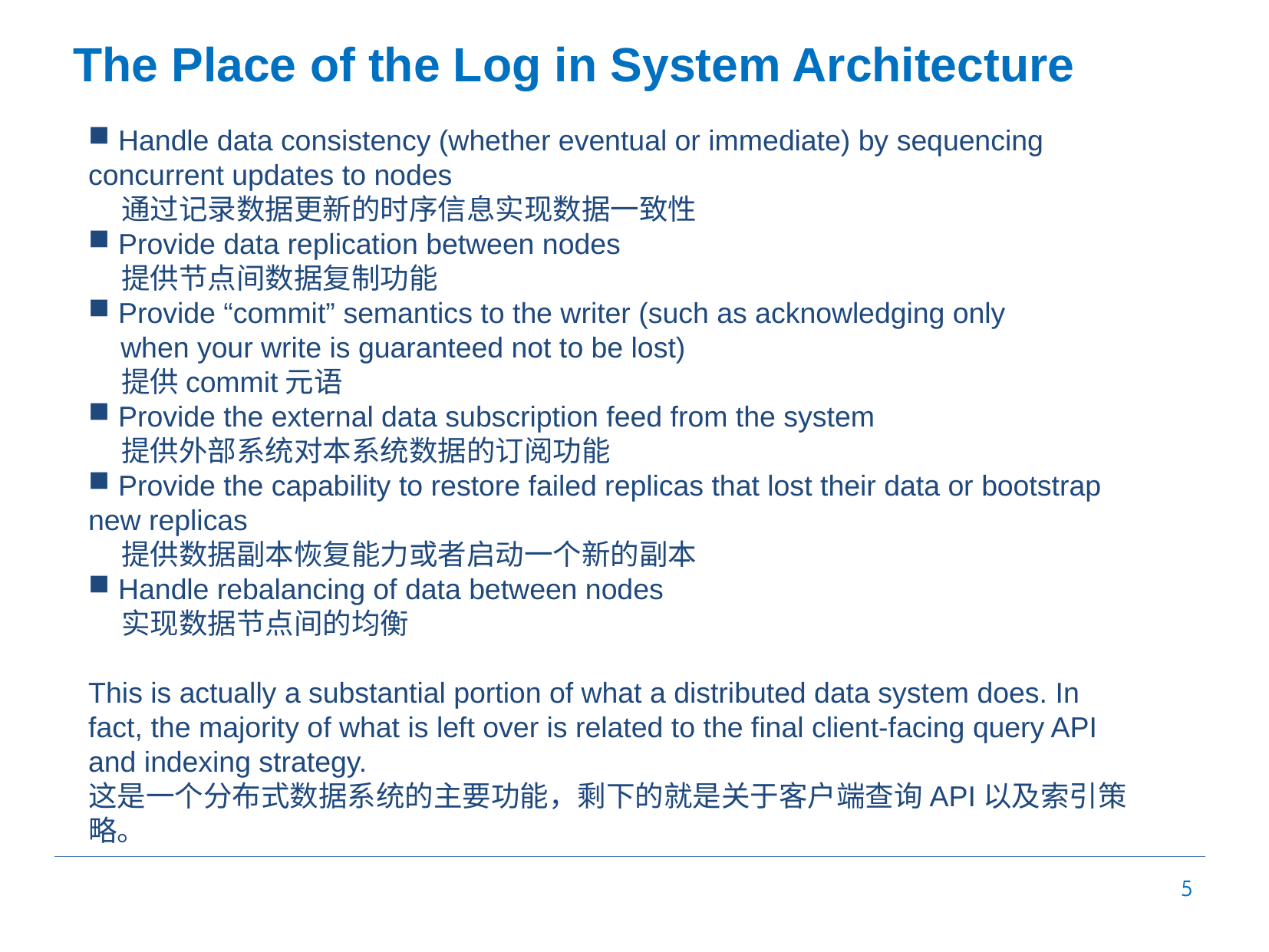

# The Place of the Log in System Architecture
 Handle data consistency (whether eventual or immediate) by sequencing concurrent updates to nodes
    通过记录数据更新的时序信息实现数据一致性
 Provide data replication between nodes
    提供节点间数据复制功能
 Provide “commit” semantics to the writer (such as acknowledging only
    when your write is guaranteed not to be lost)
    提供commit元语
 Provide the external data subscription feed from the system
    提供外部系统对本系统数据的订阅功能
 Provide the capability to restore failed replicas that lost their data or bootstrap new replicas
    提供数据副本恢复能力或者启动一个新的副本
 Handle rebalancing of data between nodes
    实现数据节点间的均衡

This is actually a substantial portion of what a distributed data system does. In fact, the majority of what is left over is related to the final client-facing query API and indexing strategy.
这是一个分布式数据系统的主要功能，剩下的就是关于客户端查询API以及索引策略。

5